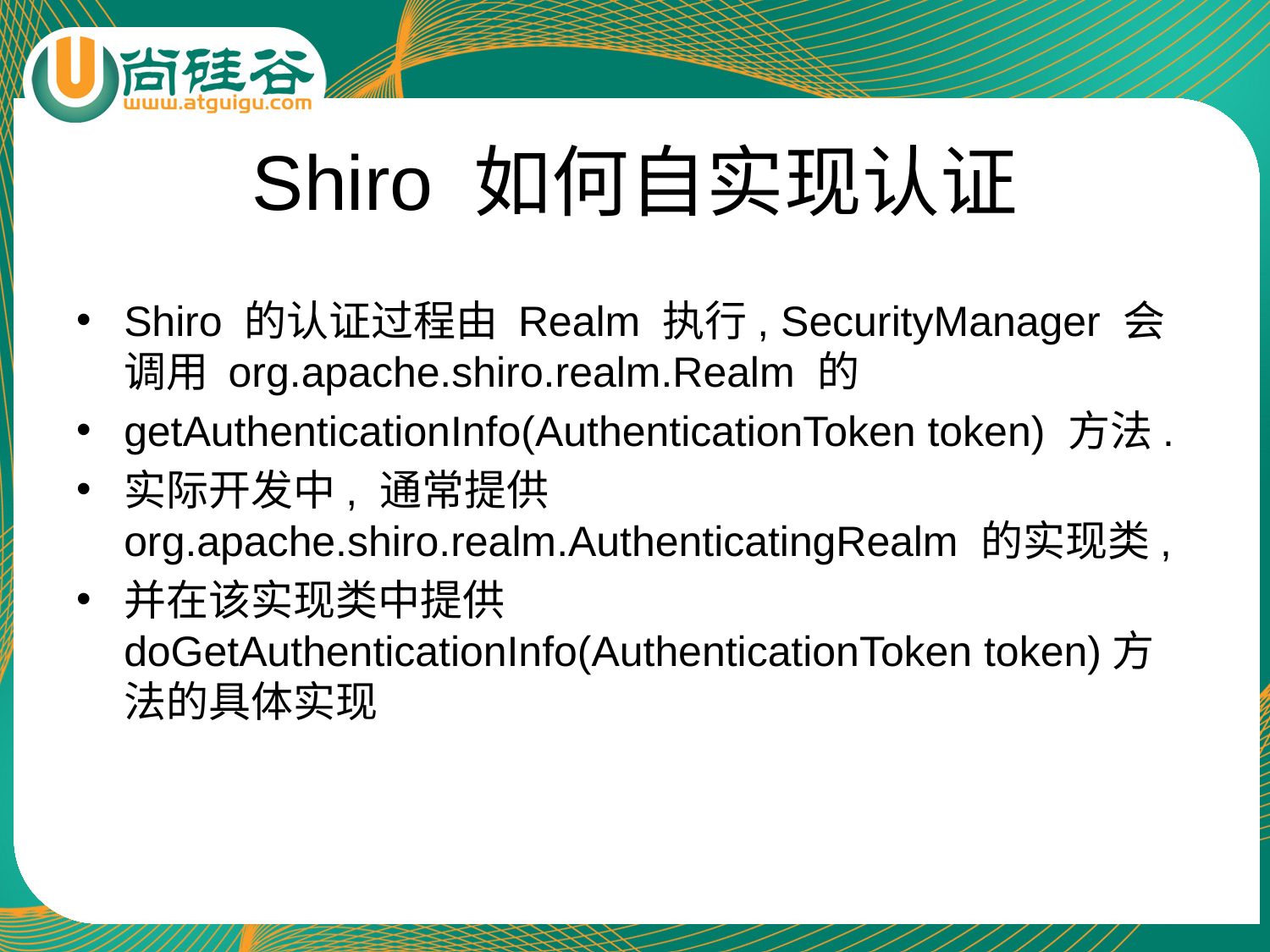

# Shiro 如何自实现认证
Shiro 的认证过程由 Realm 执行, SecurityManager 会调用 org.apache.shiro.realm.Realm 的
getAuthenticationInfo(AuthenticationToken token) 方法.
实际开发中, 通常提供 org.apache.shiro.realm.AuthenticatingRealm 的实现类,
并在该实现类中提供 doGetAuthenticationInfo(AuthenticationToken token)方法的具体实现